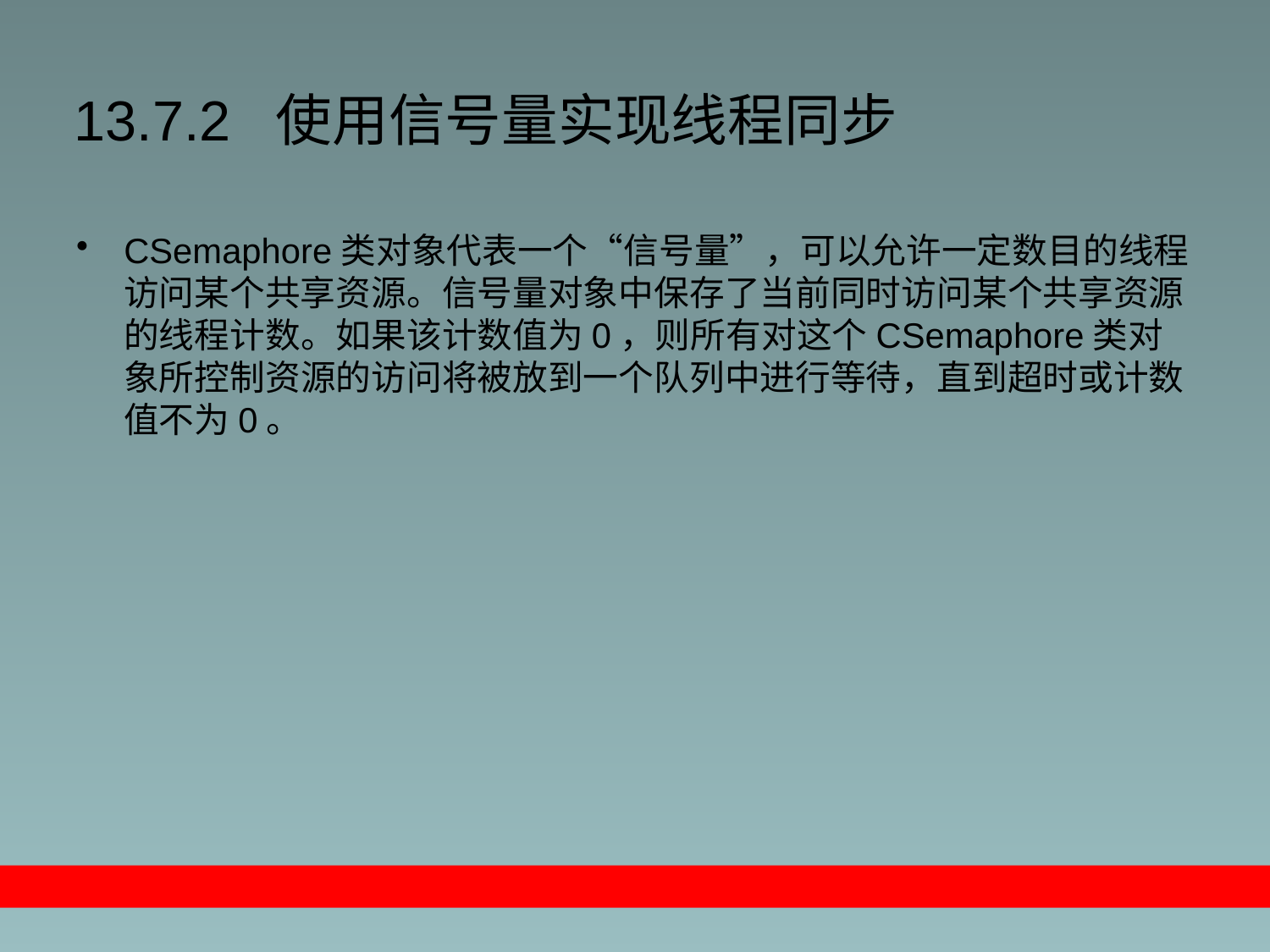

# 13.7.2  使用信号量实现线程同步
CSemaphore类对象代表一个“信号量”，可以允许一定数目的线程访问某个共享资源。信号量对象中保存了当前同时访问某个共享资源的线程计数。如果该计数值为0，则所有对这个CSemaphore类对象所控制资源的访问将被放到一个队列中进行等待，直到超时或计数值不为0。